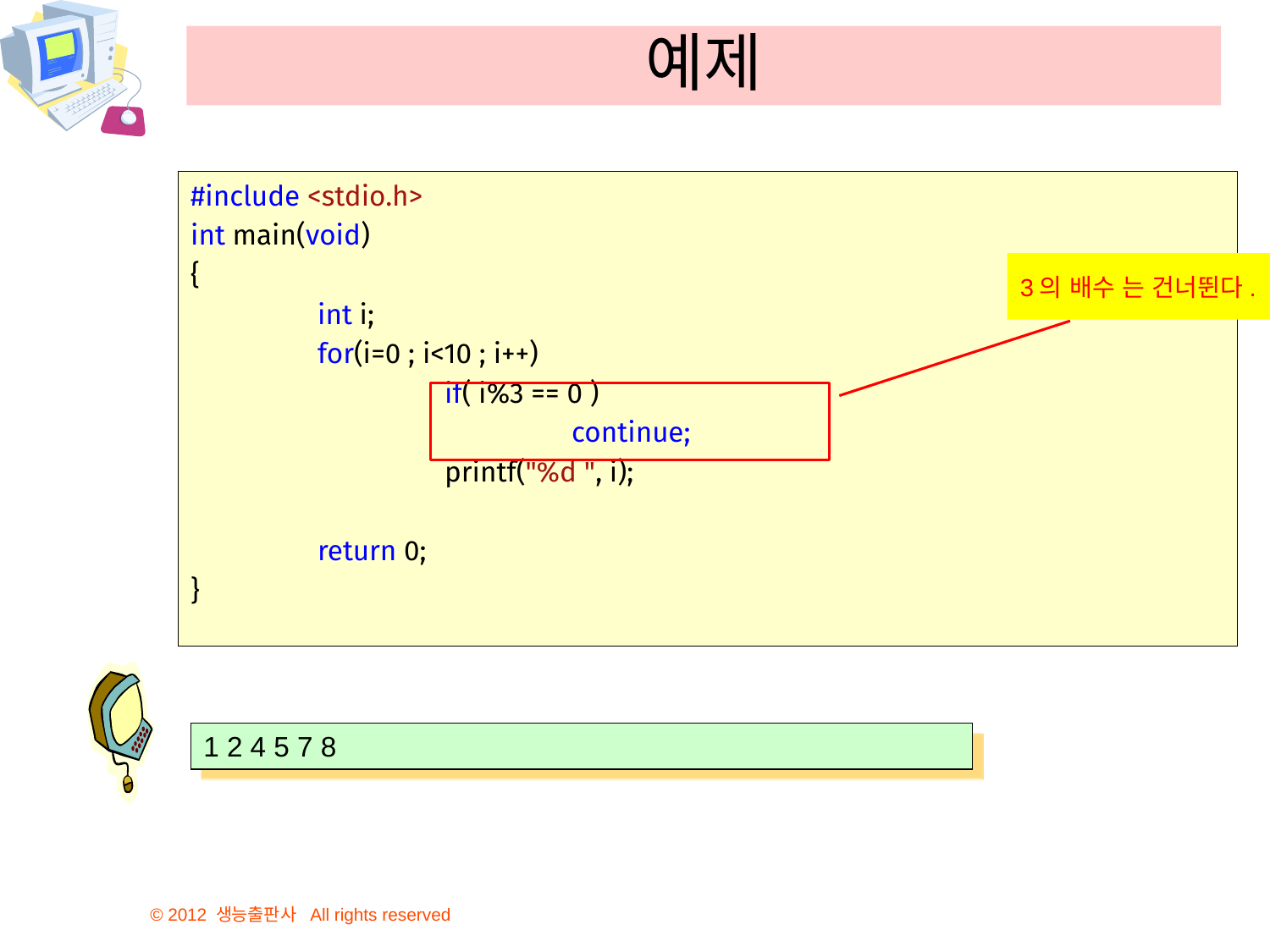

# 예제
#include <stdio.h>
int main(void)
{
	int i;
	for(i=0 ; i<10 ; i++)
		if( i%3 == 0 )
			continue;
		printf("%d ", i);

	return 0;
}
3의 배수 는 건너뛴다.

1 2 4 5 7 8